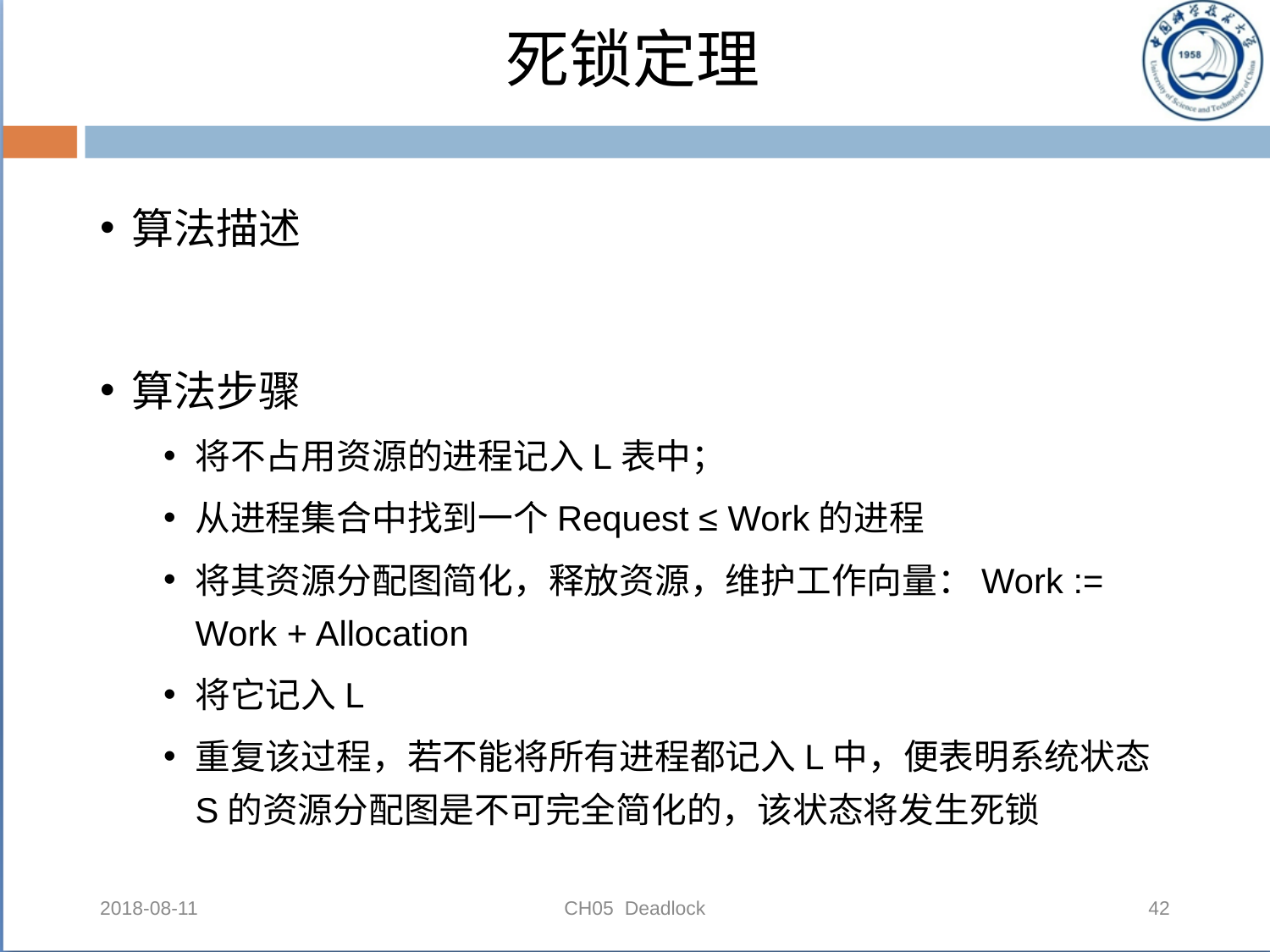

# 死锁定理
算法描述

算法步骤
将不占用资源的进程记入L表中；
从进程集合中找到一个Request ≤ Work的进程
将其资源分配图简化，释放资源，维护工作向量：Work := Work + Allocation
将它记入L
重复该过程，若不能将所有进程都记入L中，便表明系统状态S的资源分配图是不可完全简化的，该状态将发生死锁
2018-08-11
CH05  Deadlock
42